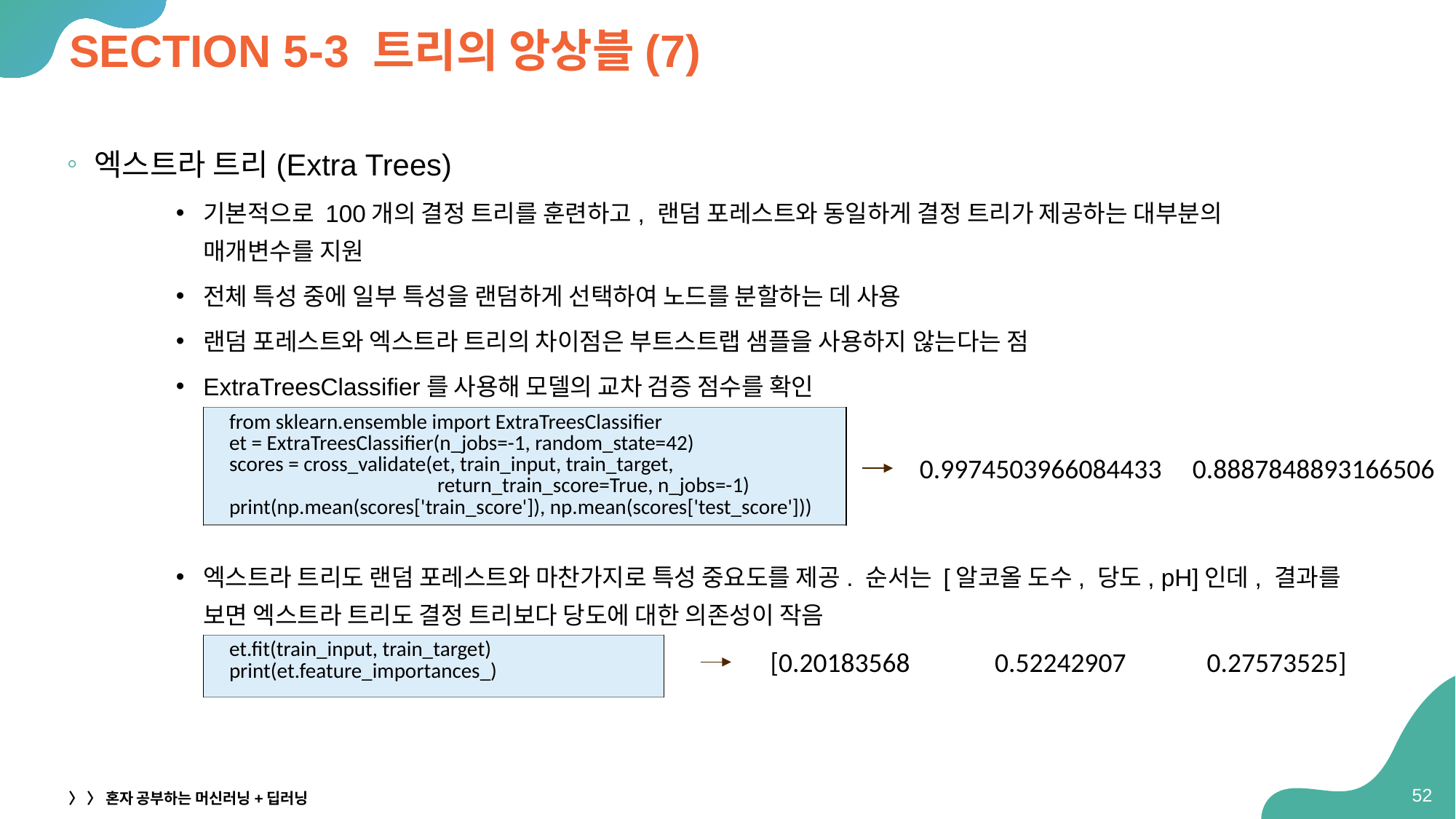

# SECTION 5-3 트리의 앙상블(7)
엑스트라 트리(Extra Trees)
기본적으로 100개의 결정 트리를 훈련하고, 랜덤 포레스트와 동일하게 결정 트리가 제공하는 대부분의
매개변수를 지원
전체 특성 중에 일부 특성을 랜덤하게 선택하여 노드를 분할하는 데 사용
랜덤 포레스트와 엑스트라 트리의 차이점은 부트스트랩 샘플을 사용하지 않는다는 점
ExtraTreesClassifier를 사용해 모델의 교차 검증 점수를 확인

엑스트라 트리도 랜덤 포레스트와 마찬가지로 특성 중요도를 제공. 순서는 [알코올 도수, 당도, pH]인데, 결과를 보면 엑스트라 트리도 결정 트리보다 당도에 대한 의존성이 작음
| from sklearn.ensemble import ExtraTreesClassifier et = ExtraTreesClassifier(n\_jobs=-1, random\_state=42) scores = cross\_validate(et, train\_input, train\_target, return\_train\_score=True, n\_jobs=-1) print(np.mean(scores['train\_score']), np.mean(scores['test\_score'])) |
| --- |
0.9974503966084433     0.8887848893166506
| et.fit(train\_input, train\_target) print(et.feature\_importances\_) |
| --- |
[0.20183568 	 0.52242907	0.27573525]
52
〉 〉 혼자 공부하는 머신러닝+딥러닝